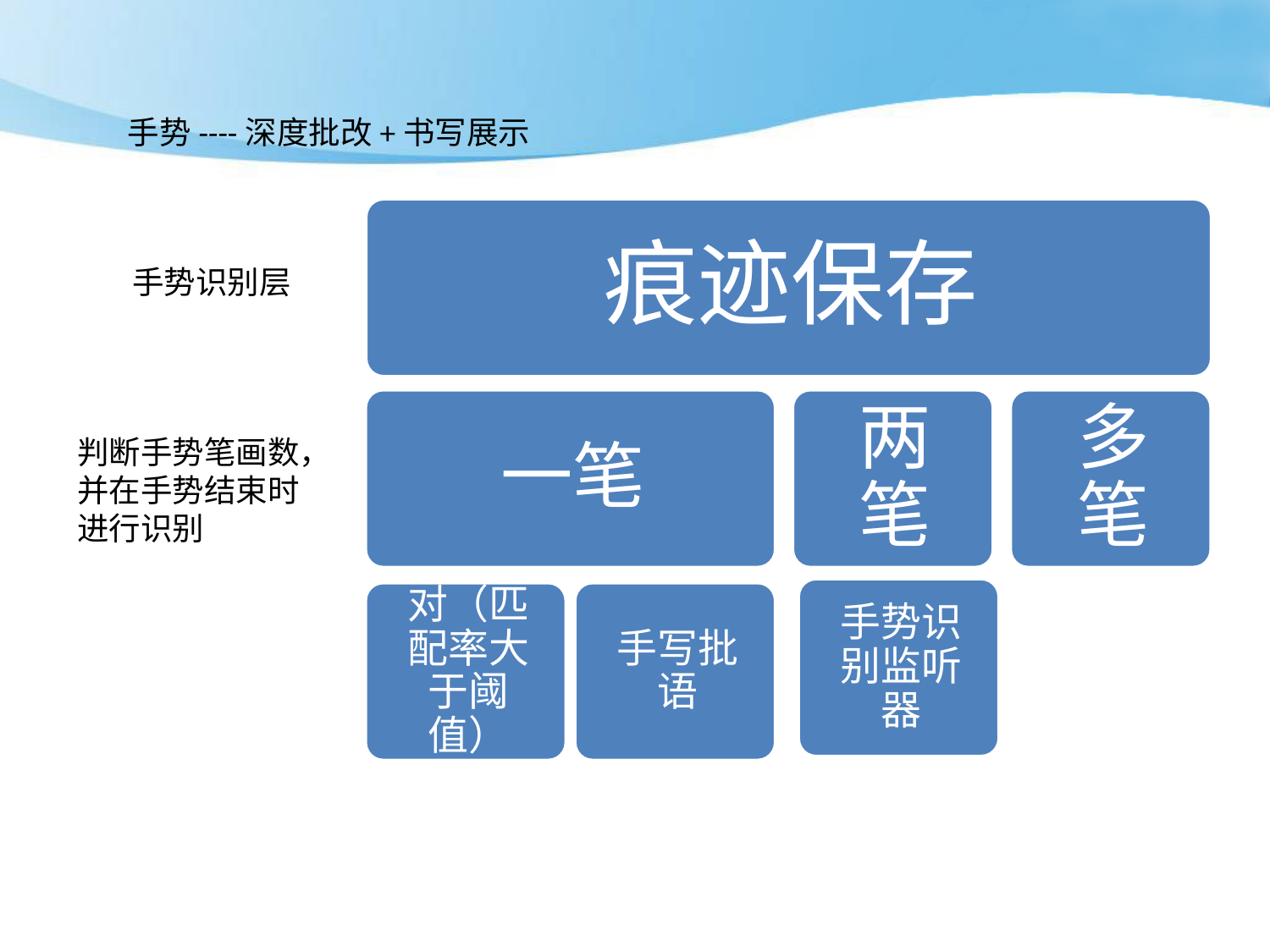

手势----深度批改+书写展示
痕迹保存
一笔
对（匹配率大于阈值）
手写批语
两笔
多笔
手势识别监听器
手势识别层
判断手势笔画数，并在手势结束时进行识别